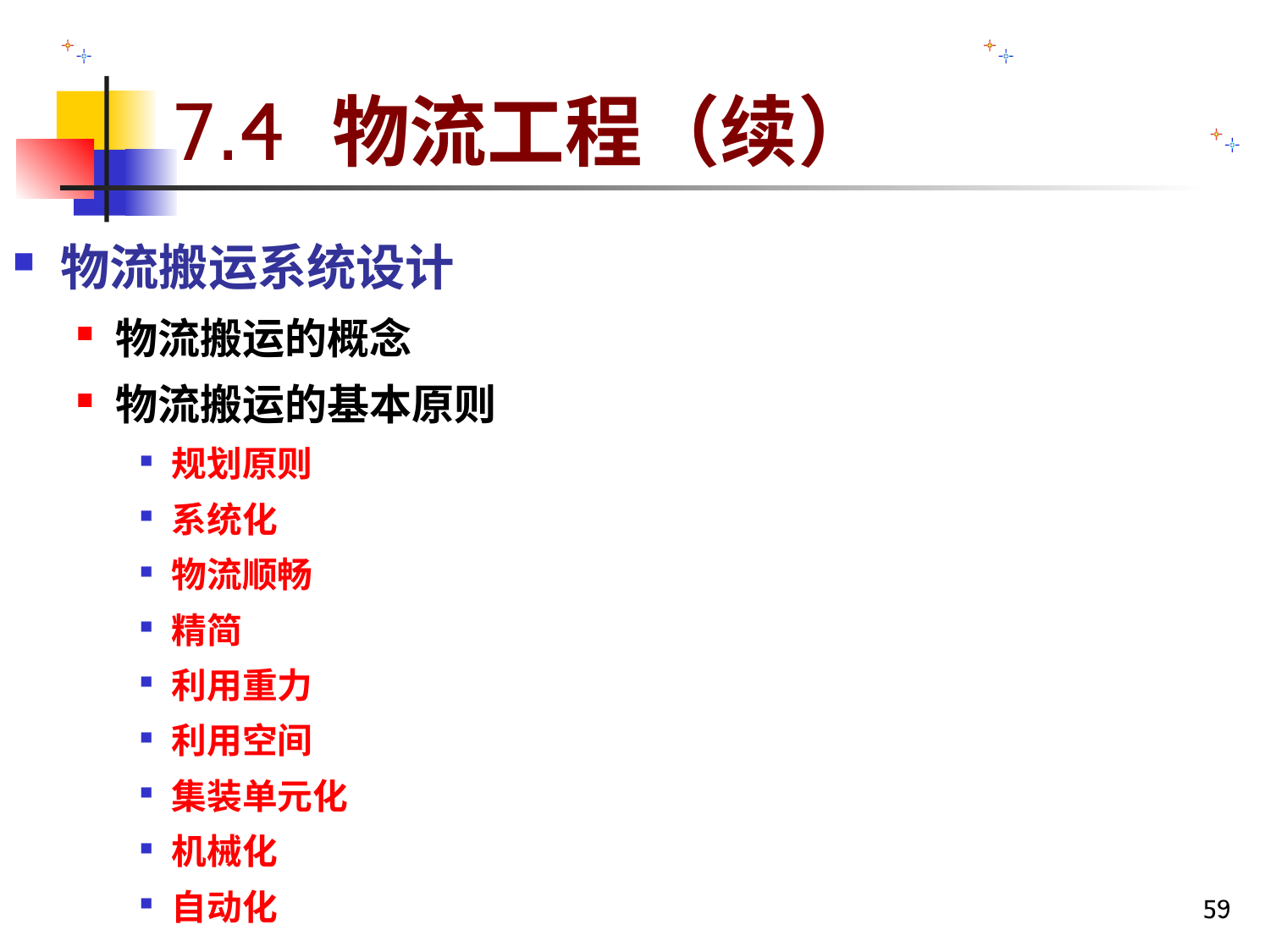

# 7.4 物流工程（续）
物流搬运系统设计
物流搬运的概念
物流搬运的基本原则
规划原则
系统化
物流顺畅
精简
利用重力
利用空间
集装单元化
机械化
自动化
59